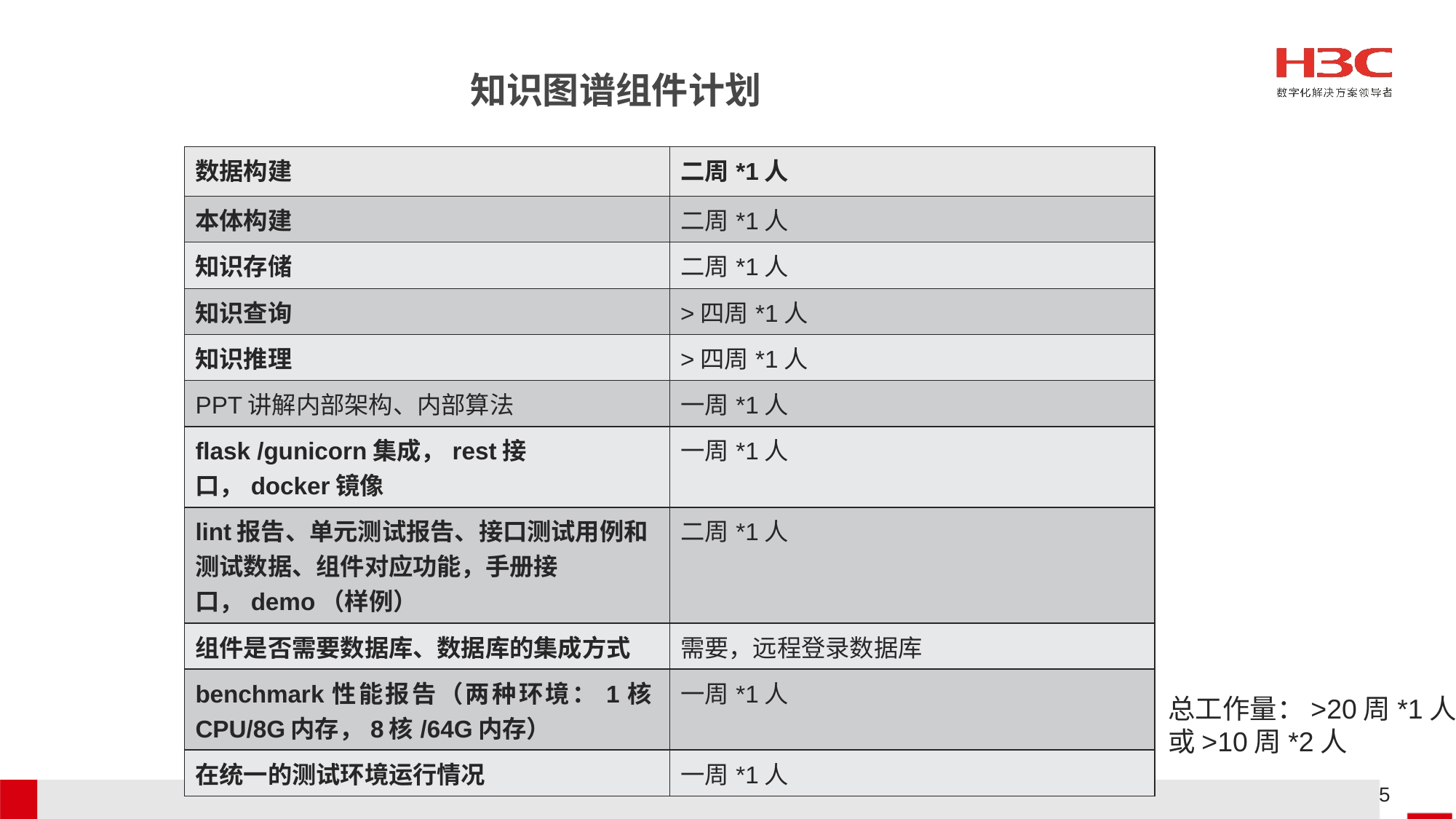

知识图谱组件计划
| 数据构建 | 二周\*1人 |
| --- | --- |
| 本体构建 | 二周\*1人 |
| 知识存储 | 二周\*1人 |
| 知识查询 | >四周\*1人 |
| 知识推理 | >四周\*1人 |
| PPT讲解内部架构、内部算法 | 一周\*1人 |
| flask /gunicorn集成，rest接口，docker镜像 | 一周\*1人 |
| lint报告、单元测试报告、接口测试用例和测试数据、组件对应功能，手册接口，demo（样例） | 二周\*1人 |
| 组件是否需要数据库、数据库的集成方式 | 需要，远程登录数据库 |
| benchmark性能报告（两种环境：1核CPU/8G内存，8核/64G内存） | 一周\*1人 |
| 在统一的测试环境运行情况 | 一周\*1人 |
总工作量：>20周*1人
或>10周*2人